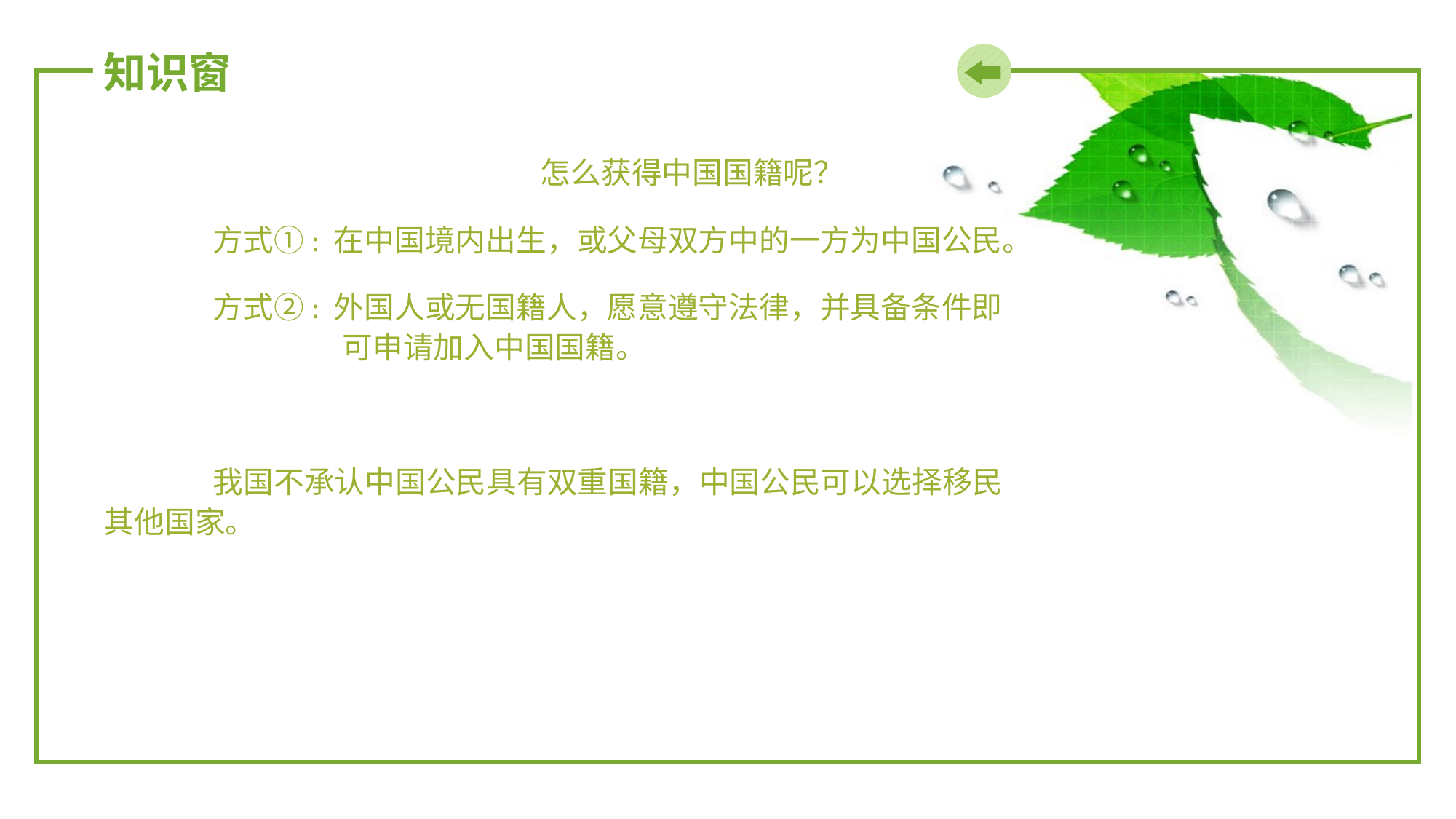

# 知识窗
				怎么获得中国国籍呢？
	方式①: 在中国境内出生，或父母双方中的一方为中国公民。
	方式②: 外国人或无国籍人，愿意遵守法律，并具备条件即			   可申请加入中国国籍。

	我国不承认中国公民具有双重国籍，中国公民可以选择移民	其他国家。